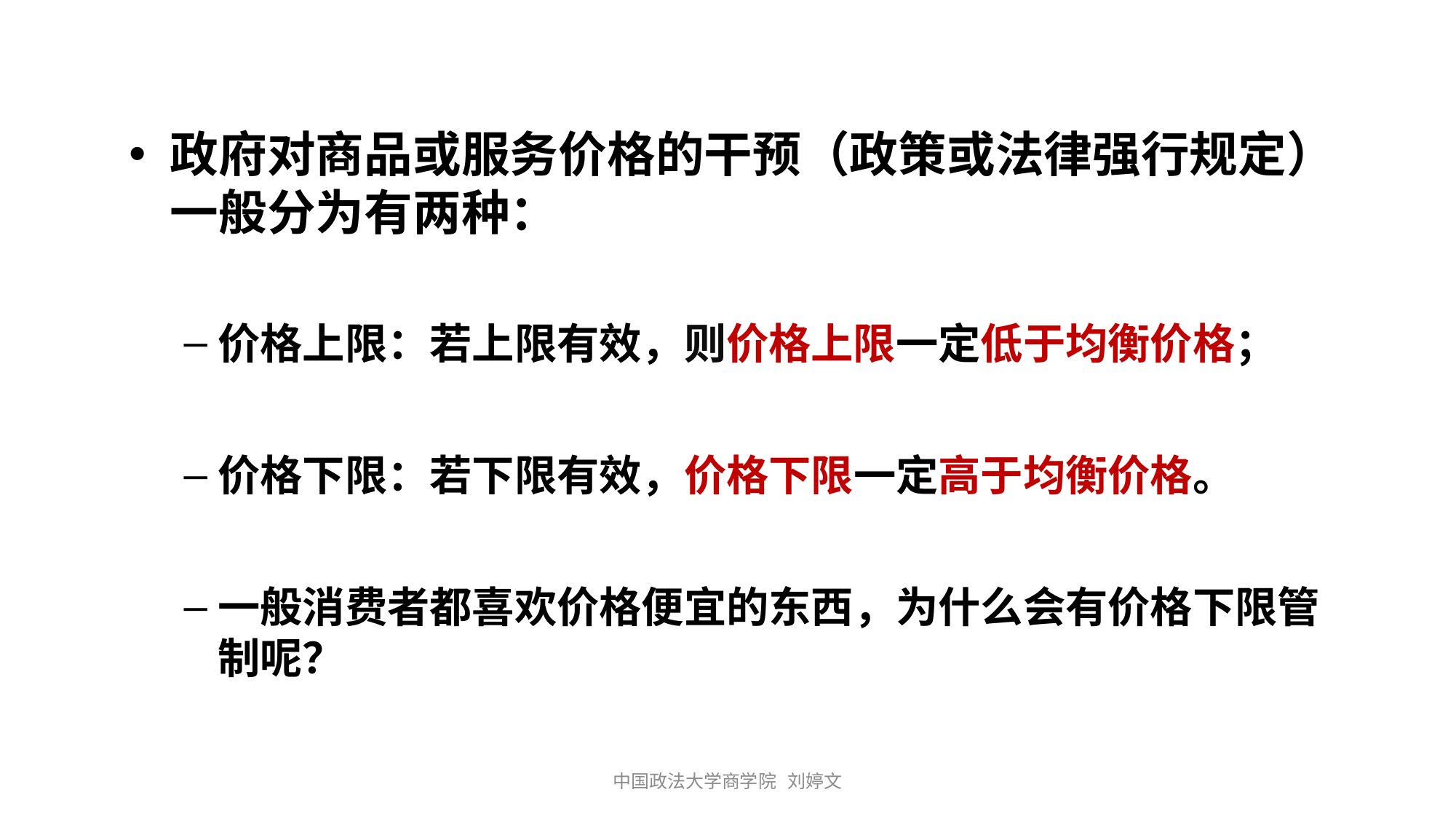

#
政府对商品或服务价格的干预（政策或法律强行规定）一般分为有两种：

价格上限：若上限有效，则价格上限一定低于均衡价格；

价格下限：若下限有效，价格下限一定高于均衡价格。

一般消费者都喜欢价格便宜的东西，为什么会有价格下限管制呢？
中国政法大学商学院  刘婷文